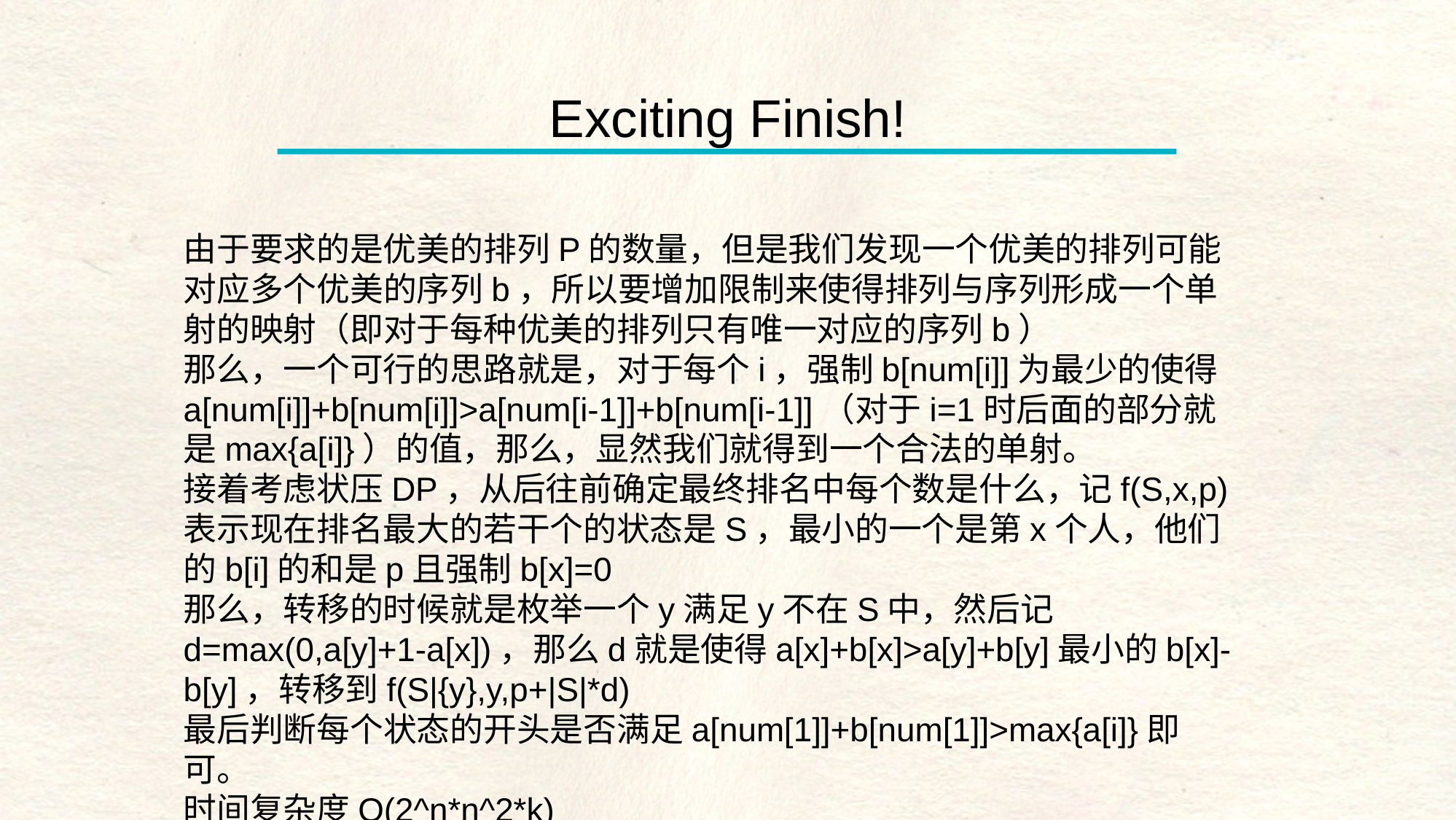

Exciting Finish!

由于要求的是优美的排列P的数量，但是我们发现一个优美的排列可能对应多个优美的序列b，所以要增加限制来使得排列与序列形成一个单射的映射（即对于每种优美的排列只有唯一对应的序列b）
那么，一个可行的思路就是，对于每个i，强制b[num[i]]为最少的使得a[num[i]]+b[num[i]]>a[num[i-1]]+b[num[i-1]]（对于i=1时后面的部分就是max{a[i]}）的值，那么，显然我们就得到一个合法的单射。
接着考虑状压DP，从后往前确定最终排名中每个数是什么，记f(S,x,p)表示现在排名最大的若干个的状态是S，最小的一个是第x个人，他们的b[i]的和是p且强制b[x]=0
那么，转移的时候就是枚举一个y满足y不在S中，然后记d=max(0,a[y]+1-a[x])，那么d就是使得a[x]+b[x]>a[y]+b[y]最小的b[x]-b[y]，转移到f(S|{y},y,p+|S|*d)
最后判断每个状态的开头是否满足a[num[1]]+b[num[1]]>max{a[i]}即可。
时间复杂度O(2^n*n^2*k)